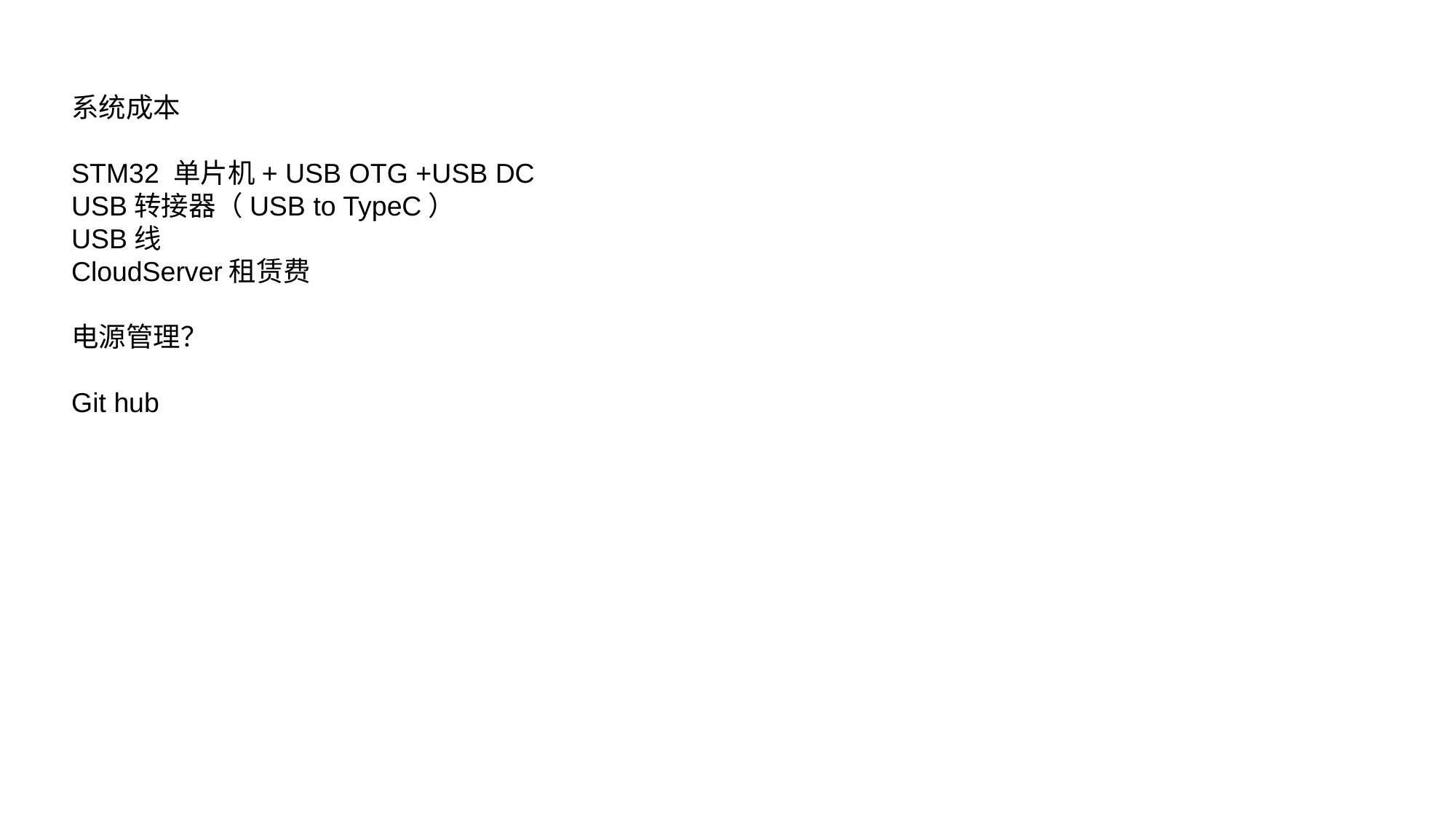

系统成本

STM32 单片机+ USB OTG +USB DC
USB转接器（USB to TypeC）
USB线
CloudServer租赁费

电源管理？

Git hub